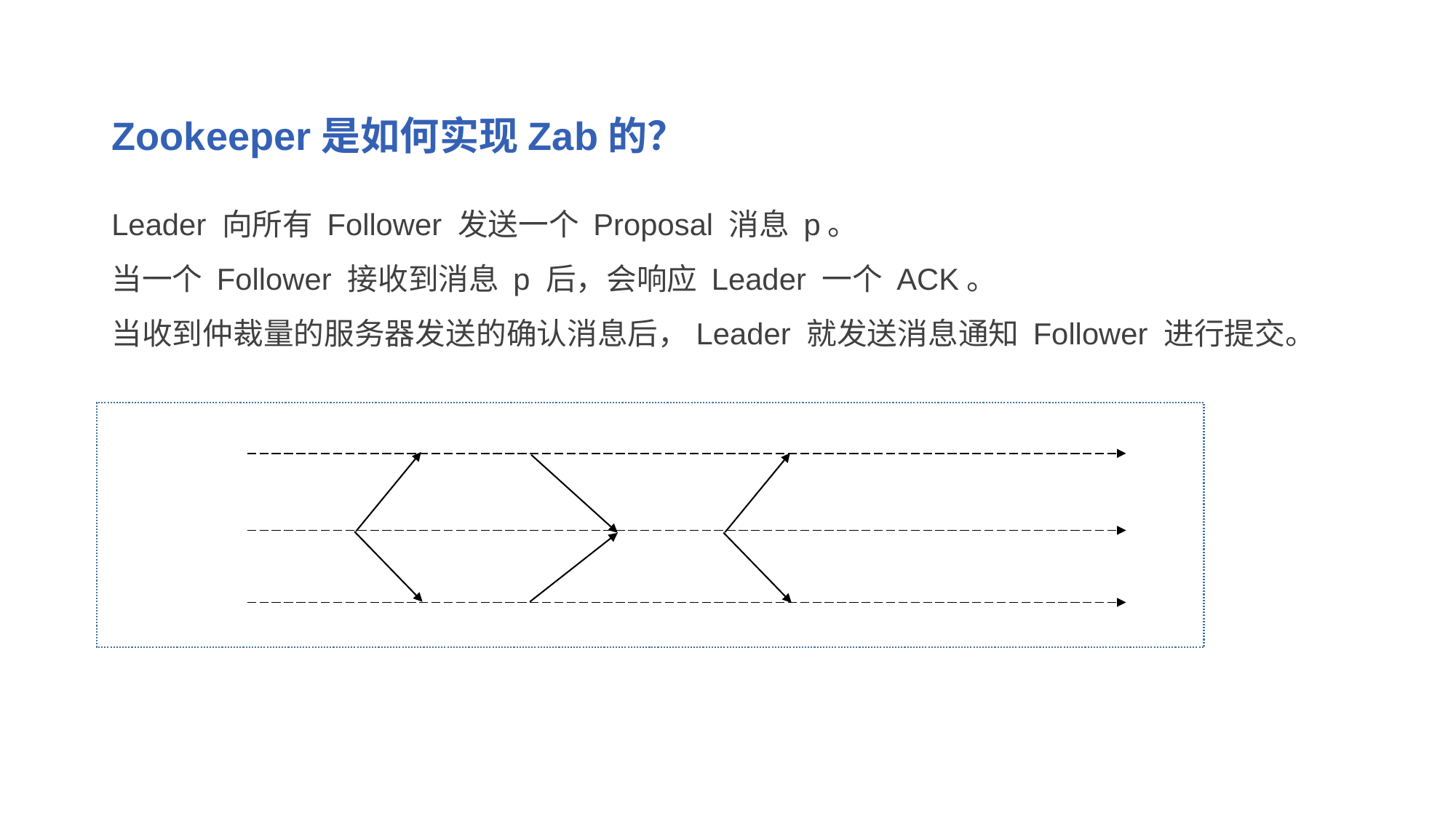

Zookeeper是如何实现Zab的？
Leader 向所有 Follower 发送一个 Proposal 消息 p。
当一个 Follower 接收到消息 p 后，会响应 Leader 一个 ACK。
当收到仲裁量的服务器发送的确认消息后，Leader 就发送消息通知 Follower 进行提交。